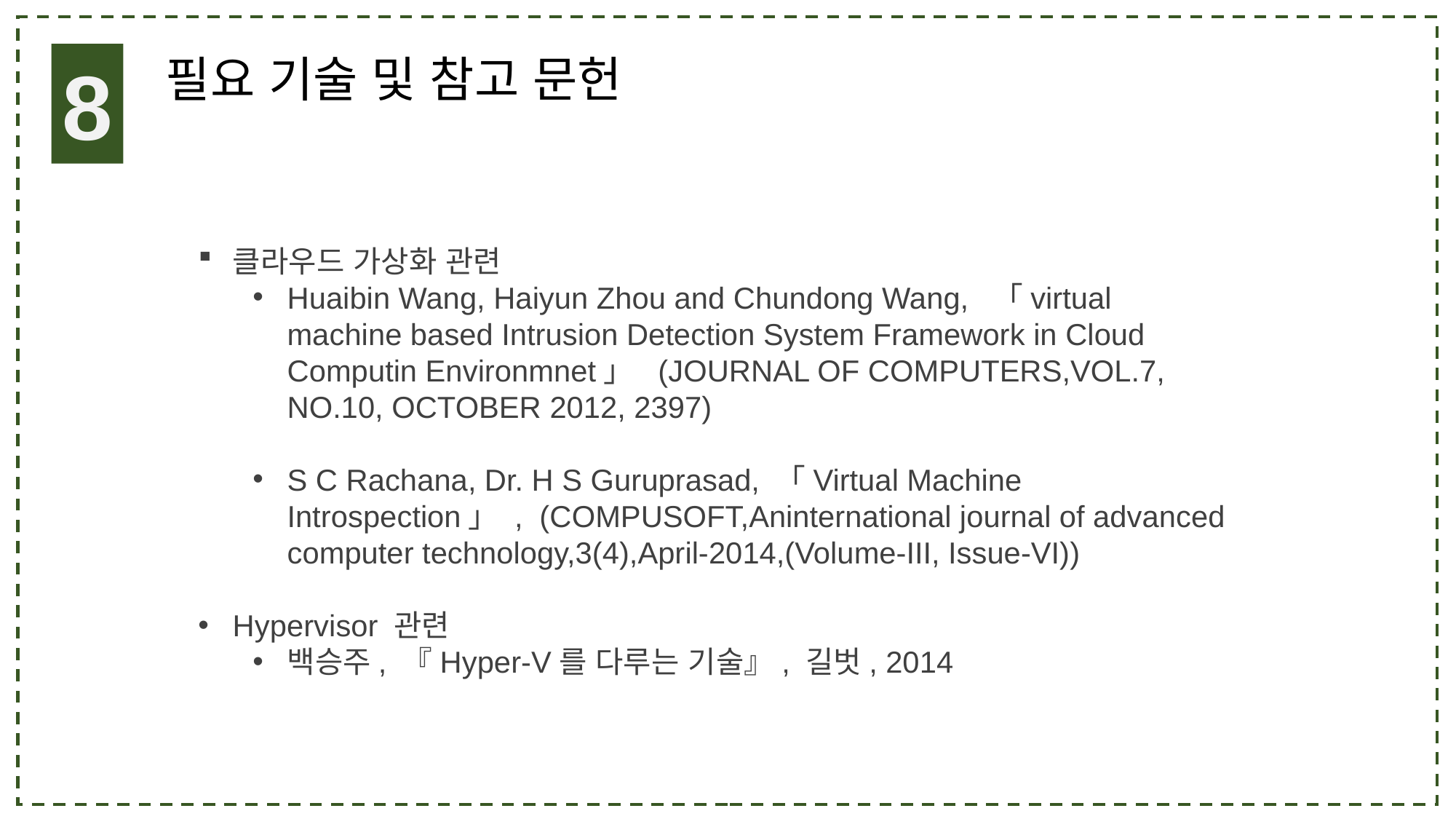

8
필요 기술 및 참고 문헌
클라우드 가상화 관련
Huaibin Wang, Haiyun Zhou and Chundong Wang,  「virtual machine based Intrusion Detection System Framework in Cloud Computin Environmnet」  (JOURNAL OF COMPUTERS,VOL.7, NO.10, OCTOBER 2012, 2397)

S C Rachana, Dr. H S Guruprasad, 「Virtual Machine Introspection」 ,  (COMPUSOFT,Aninternational journal of advanced computer technology,3(4),April-2014,(Volume-III, Issue-VI))

Hypervisor 관련
백승주, 『Hyper-V를 다루는 기술』, 길벗, 2014